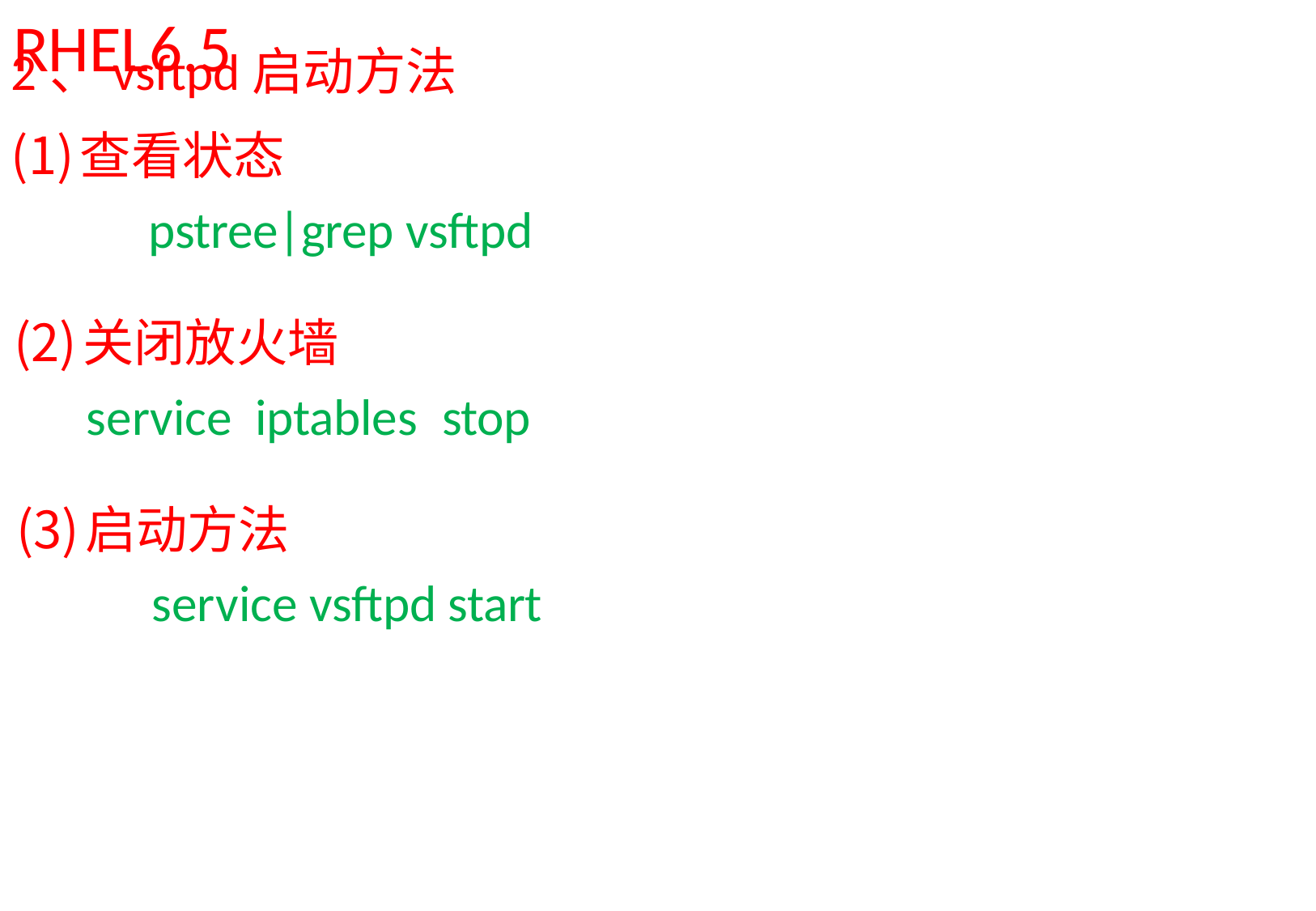

# 5.8 FTP服务--RHEL6.5
2、vsftpd启动方法
查看状态
pstree|grep vsftpd
关闭放火墙
service	iptables	stop
启动方法
service vsftpd start